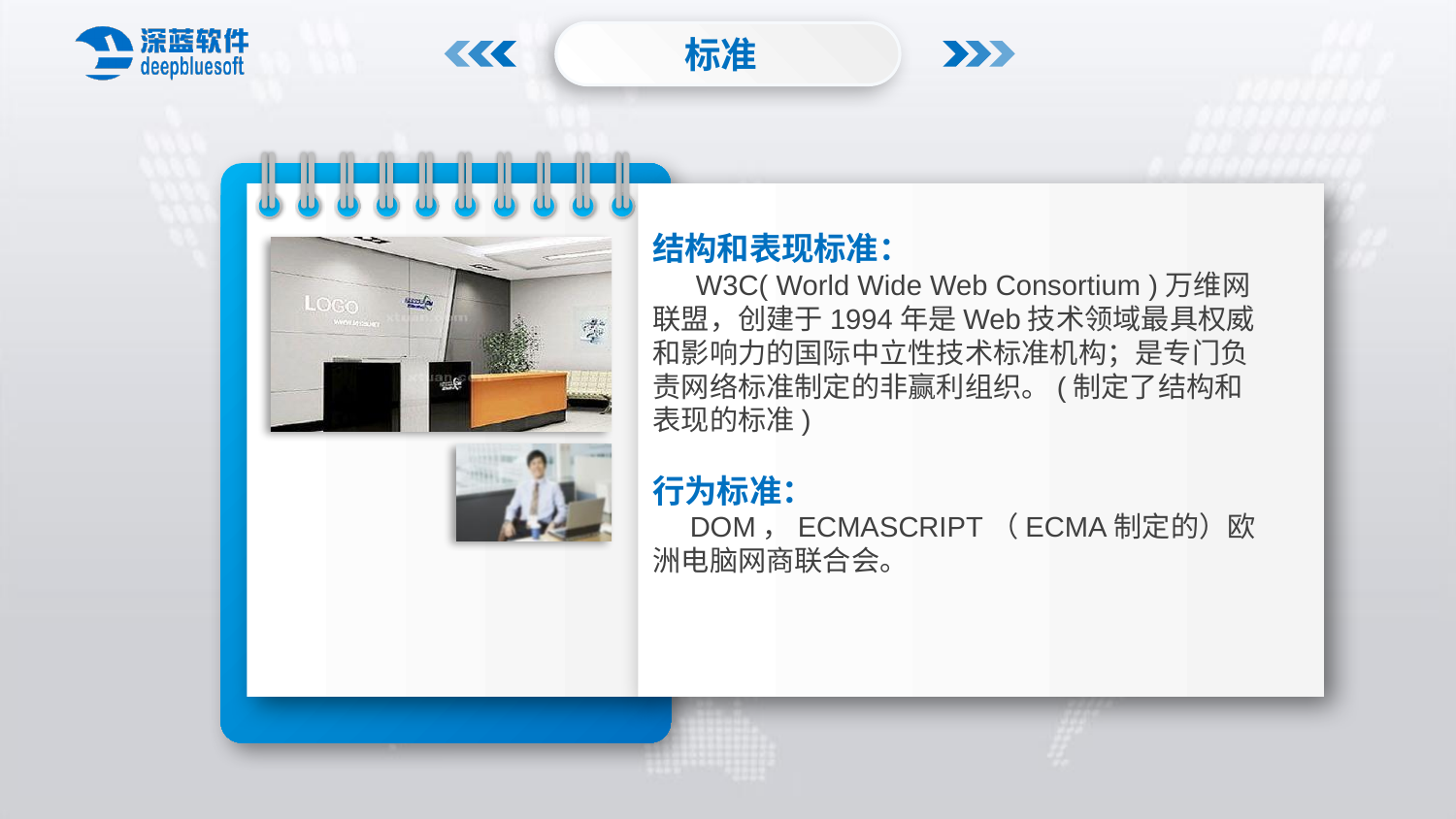

标准

结构和表现标准：
       W3C( World Wide Web Consortium )万维网联盟，创建于1994年是Web技术领域最具权威和影响力的国际中立性技术标准机构；是专门负责网络标准制定的非赢利组织。(制定了结构和表现的标准)

行为标准：
      DOM，ECMASCRIPT（ECMA制定的）欧洲电脑网商联合会。